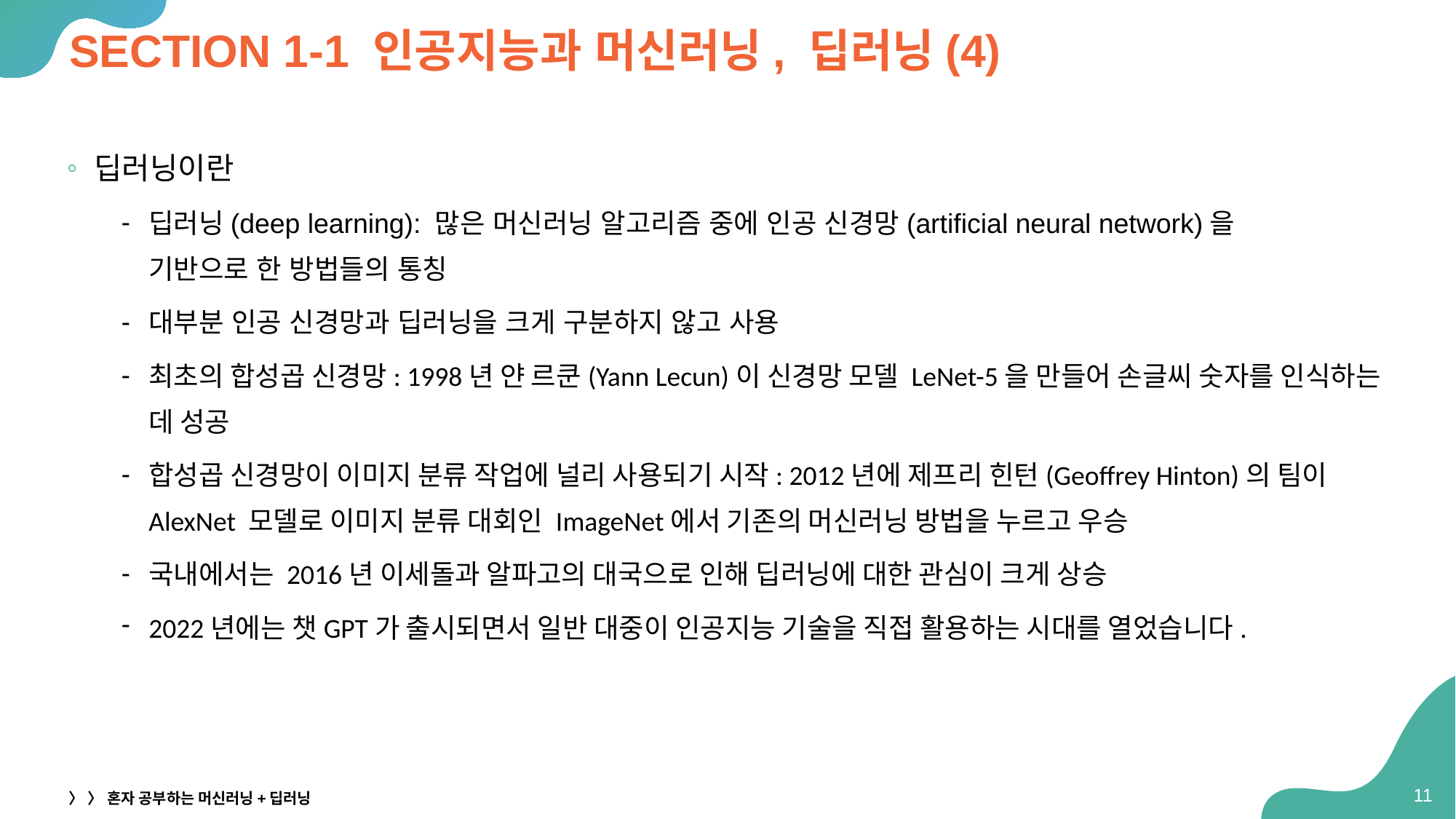

# SECTION 1-1 인공지능과 머신러닝, 딥러닝(4)
딥러닝이란
딥러닝(deep learning): 많은 머신러닝 알고리즘 중에 인공 신경망(artificial neural network)을
기반으로 한 방법들의 통칭
대부분 인공 신경망과 딥러닝을 크게 구분하지 않고 사용
최초의 합성곱 신경망: 1998년 얀 르쿤(Yann Lecun)이 신경망 모델 LeNet-5을 만들어 손글씨 숫자를 인식하는 데 성공
합성곱 신경망이 이미지 분류 작업에 널리 사용되기 시작: 2012년에 제프리 힌턴(Geoffrey Hinton)의 팀이 AlexNet 모델로 이미지 분류 대회인 ImageNet에서 기존의 머신러닝 방법을 누르고 우승
국내에서는 2016년 이세돌과 알파고의 대국으로 인해 딥러닝에 대한 관심이 크게 상승
2022년에는 챗GPT가 출시되면서 일반 대중이 인공지능 기술을 직접 활용하는 시대를 열었습니다.
11
〉 〉 혼자 공부하는 머신러닝+딥러닝